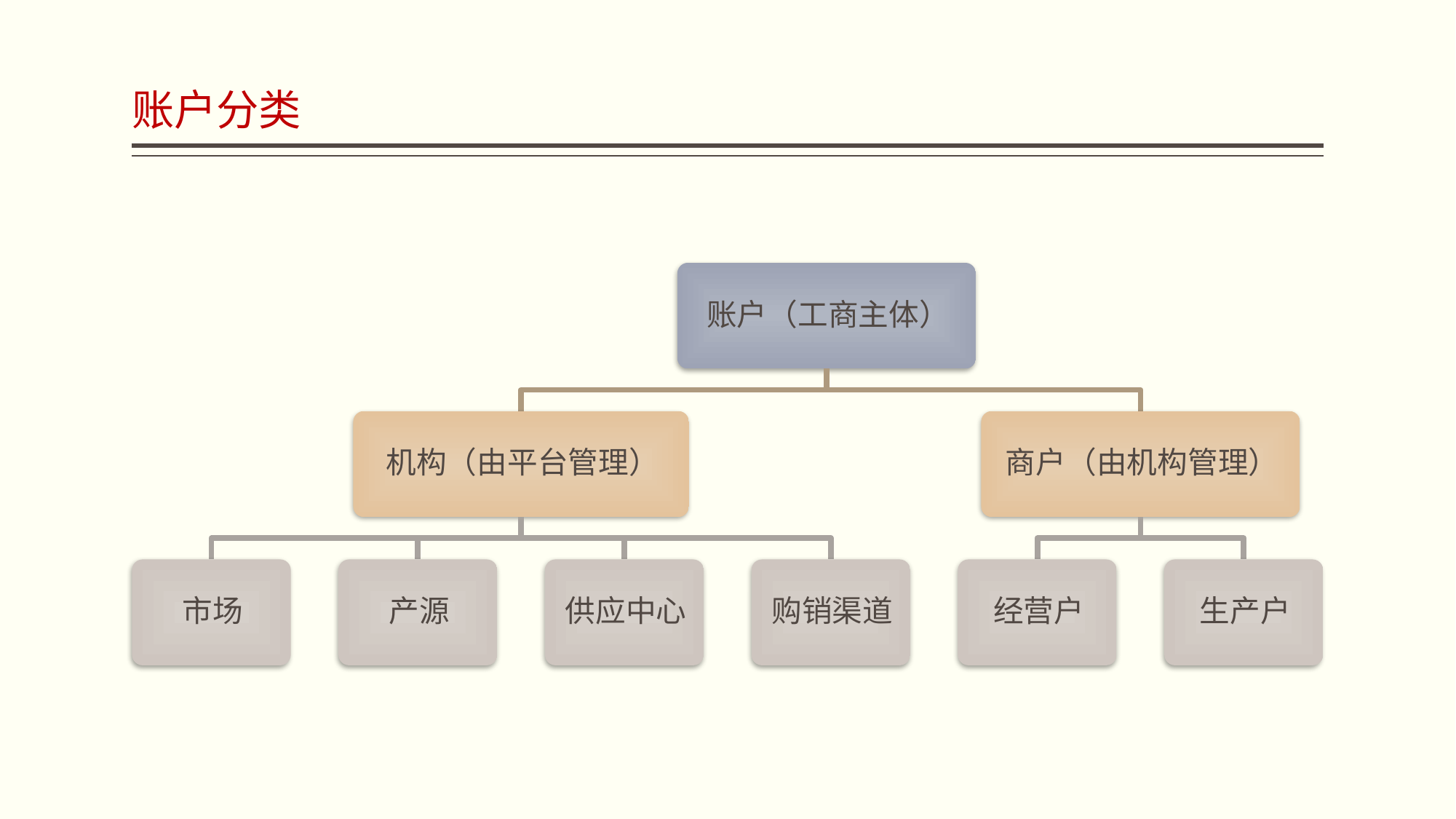

# 账户分类
账户（工商主体）
机构（由平台管理）
市场
产源
供应中心
购销渠道
商户（由机构管理）
经营户
生产户